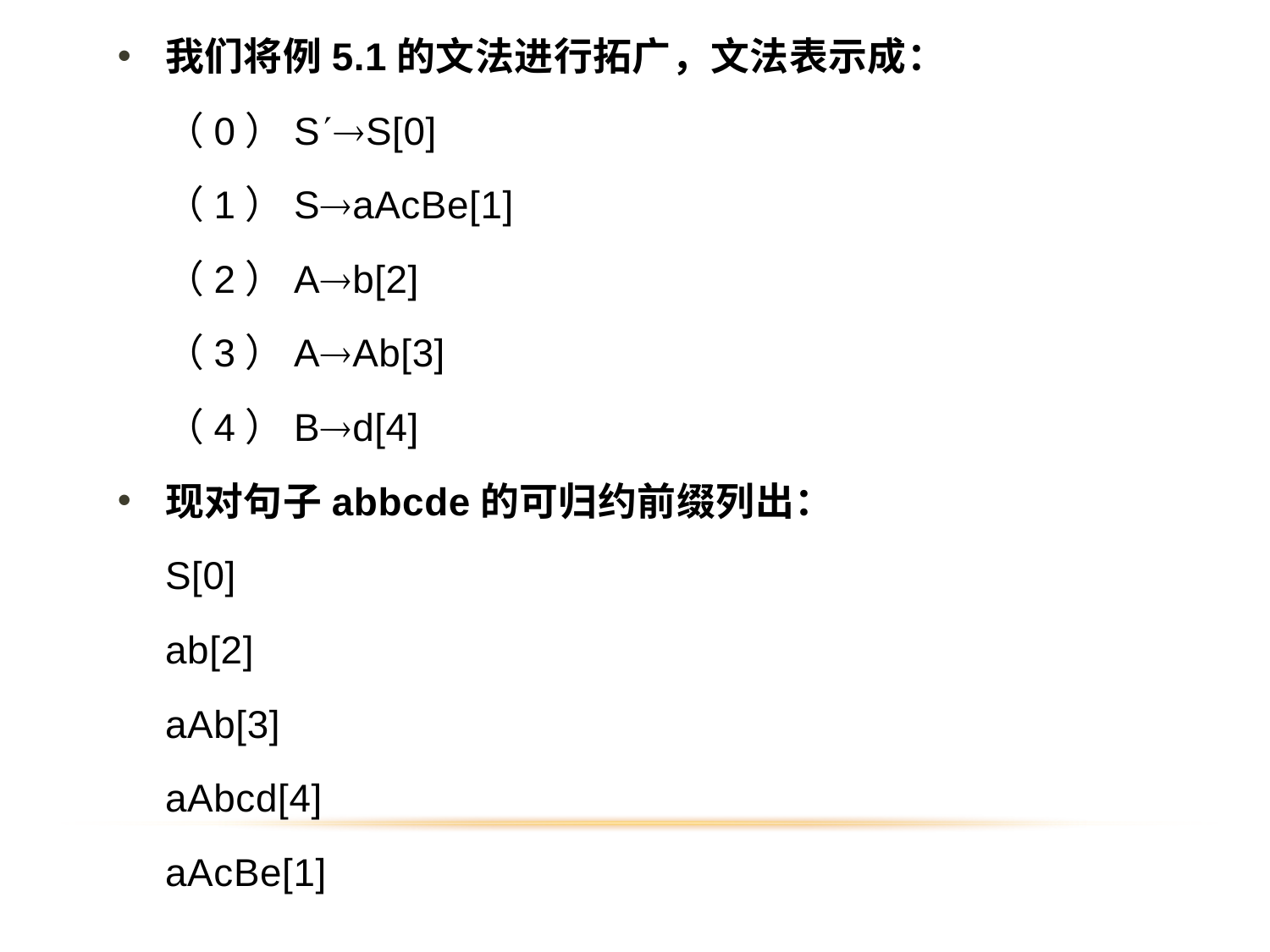

我们将例5.1的文法进行拓广，文法表示成：
	（0）S′→S[0]
	（1）S→aAcBe[1]
	（2）A→b[2]
	（3）A→Ab[3]
	（4）B→d[4]
现对句子abbcde的可归约前缀列出：
	S[0]
	ab[2]
	aAb[3]
	aAbcd[4]
	aAcBe[1]